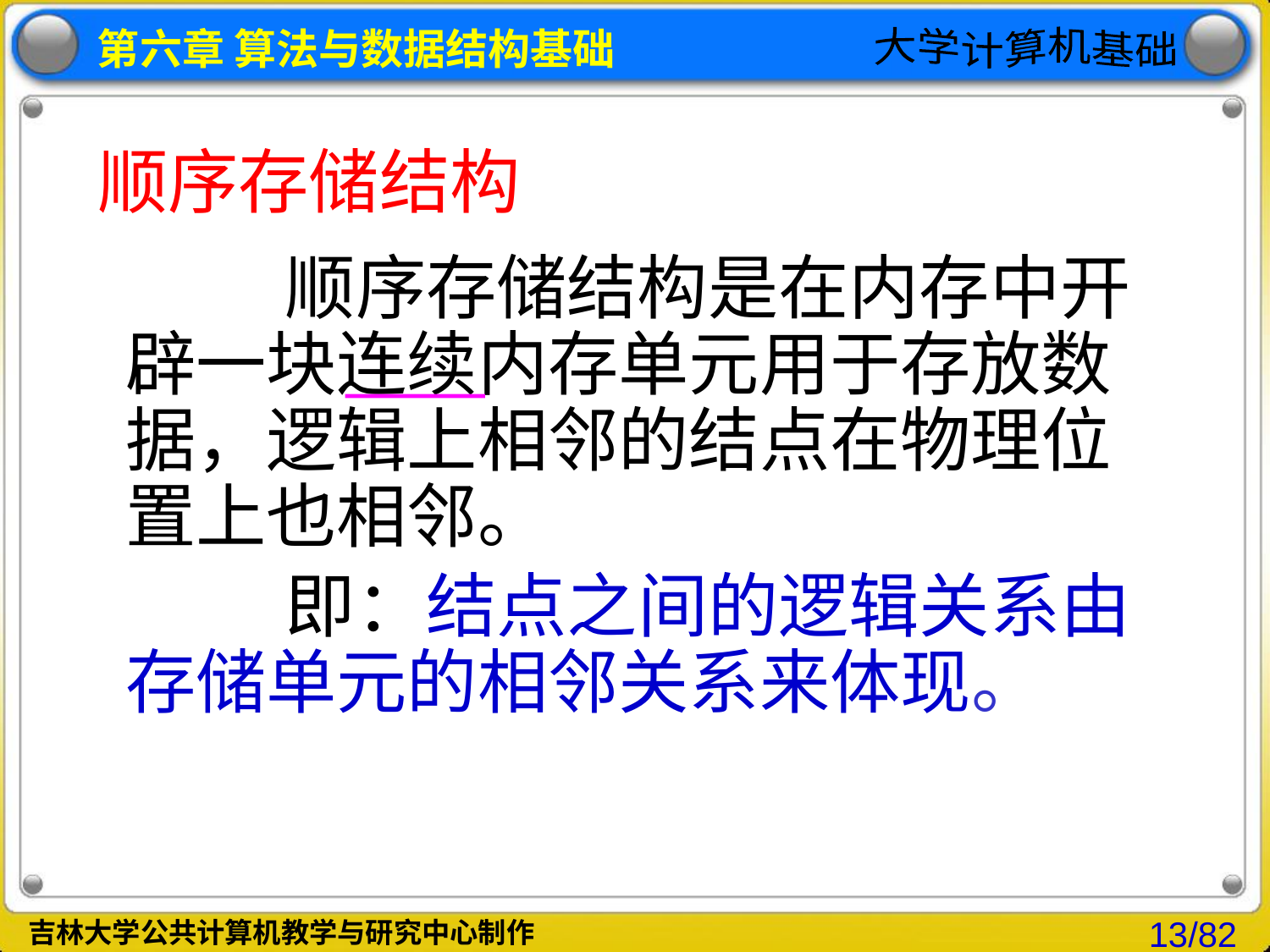

# 顺序存储结构
            顺序存储结构是在内存中开辟一块连续内存单元用于存放数据，逻辑上相邻的结点在物理位置上也相邻。
            即：结点之间的逻辑关系由存储单元的相邻关系来体现。

13/82